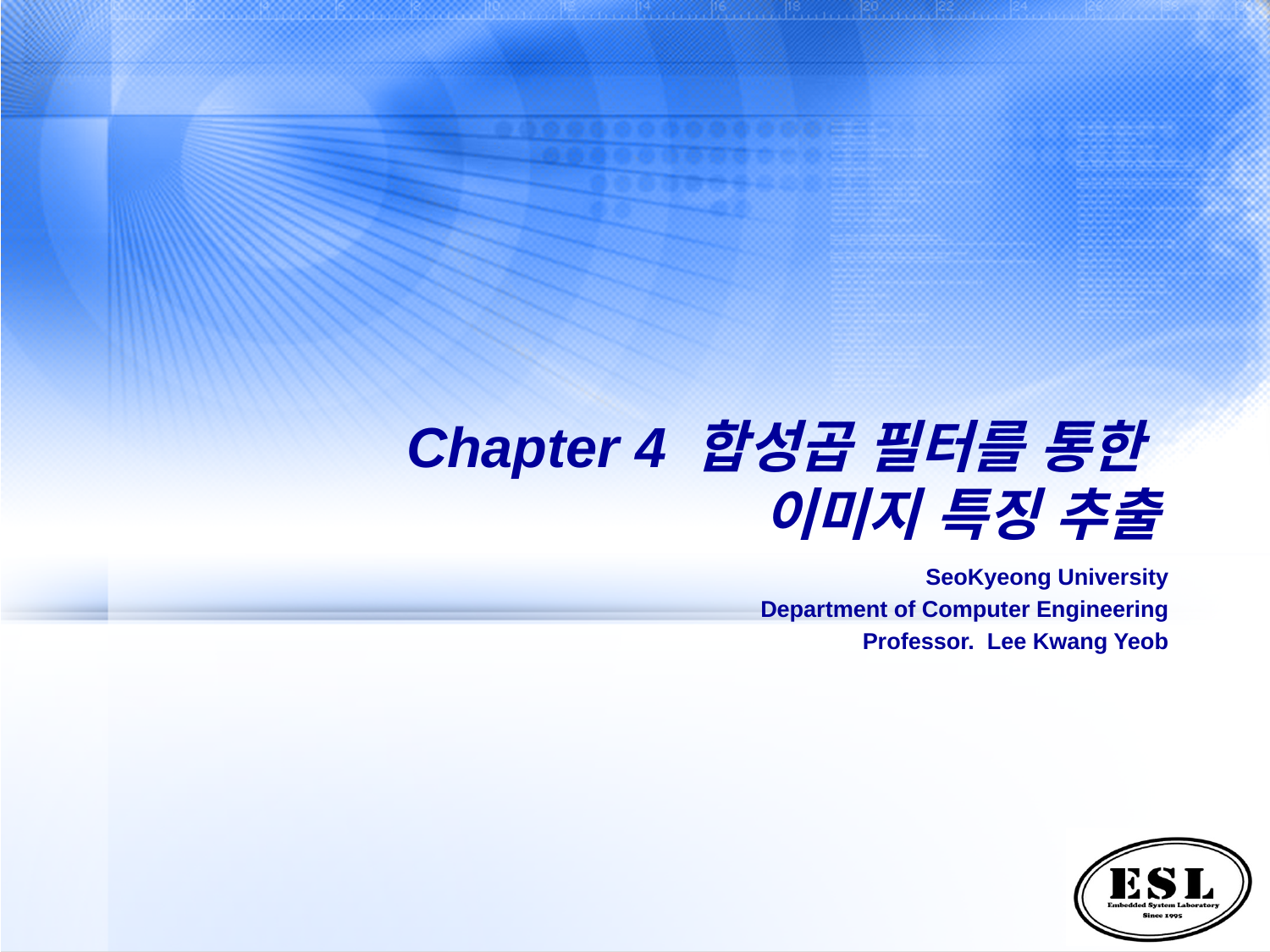

# Chapter 4 합성곱 필터를 통한 이미지 특징 추출